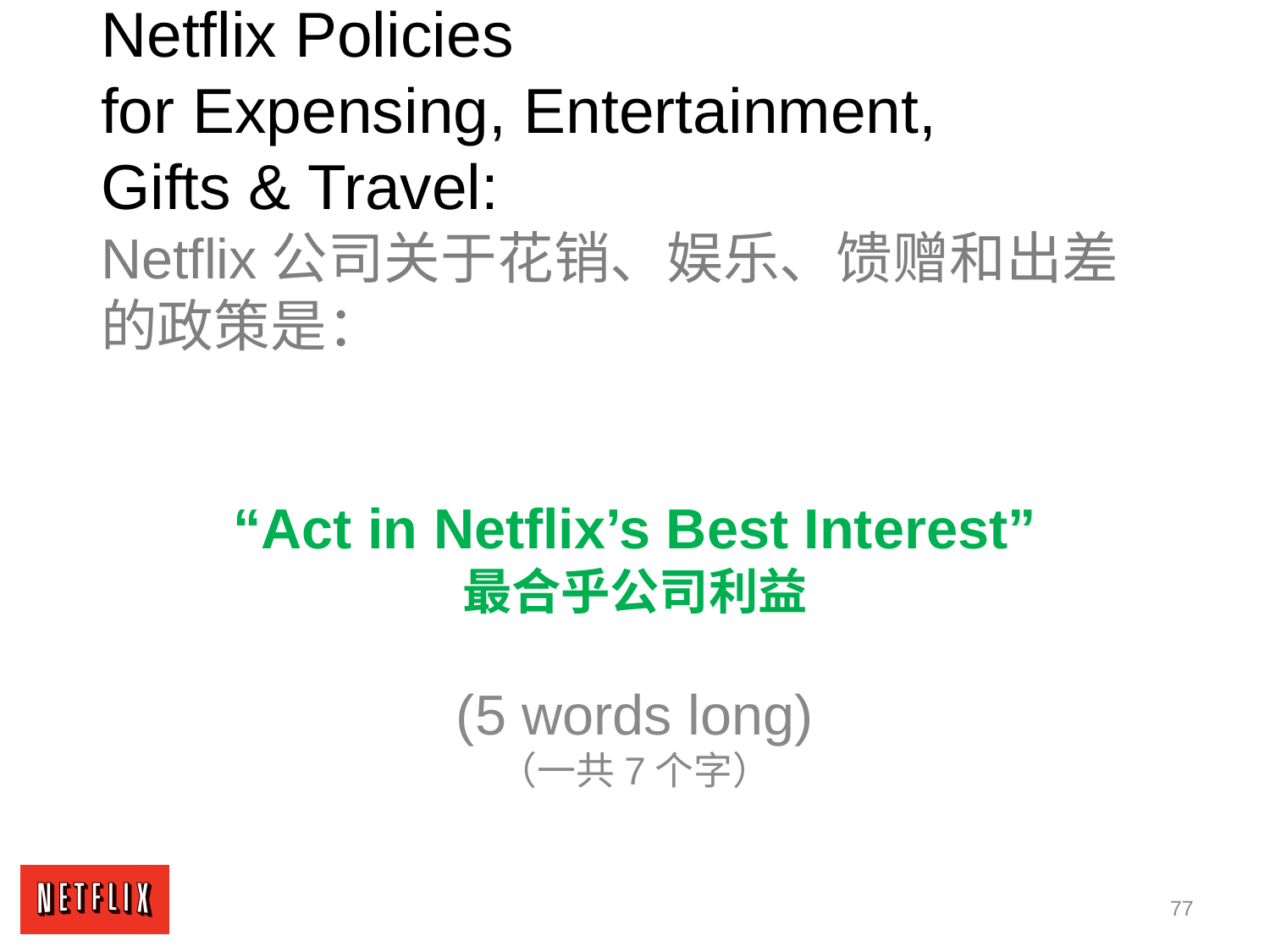

Netflix Policies
for Expensing, Entertainment,
Gifts & Travel:
Netflix公司关于花销、娱乐、馈赠和出差的政策是：
“Act in Netflix’s Best Interest”
最合乎公司利益

(5 words long)
（一共7个字）
77